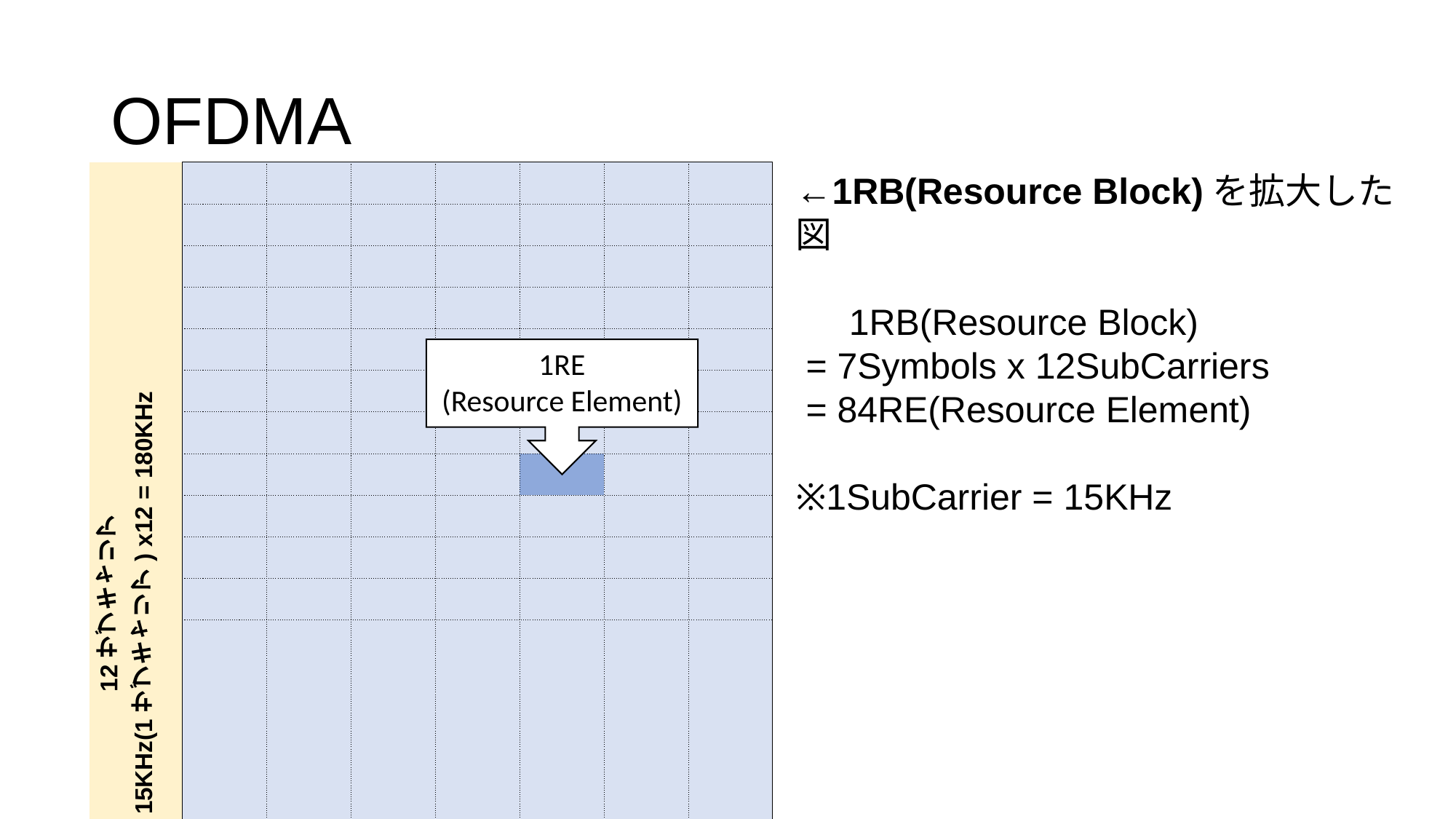

# OFDMA
| 周波数→ | 12サブキャリア 15KHz(1サブキャリア) x12 = 180KHz |  |  |  |  |  |  |  |
| --- | --- | --- | --- | --- | --- | --- | --- | --- |
|  |  |  |  |  |  |  |  |  |
|  |  |  |  |  |  |  |  |  |
|  |  |  |  |  |  |  |  |  |
|  |  |  |  |  |  |  |  |  |
|  |  |  |  |  |  |  |  |  |
|  |  |  |  |  |  |  |  |  |
|  |  |  |  |  |  |  |  |  |
|  |  |  |  |  |  |  |  |  |
|  |  |  |  |  |  |  |  |  |
|  |  |  |  |  |  |  |  |  |
|  |  |  |  |  |  |  |  |  |
|  |  | 7シンボル 0.5ms(1スロット) x7 = 3.5ms |  |  |  |  |  |  |
|  | 時間→ |  |  |  |  |  |  |  |
←1RB(Resource Block)を拡大した図

　 1RB(Resource Block)
 = 7Symbols x 12SubCarriers
 = 84RE(Resource Element)

※1SubCarrier = 15KHz

1RE
(Resource Element)